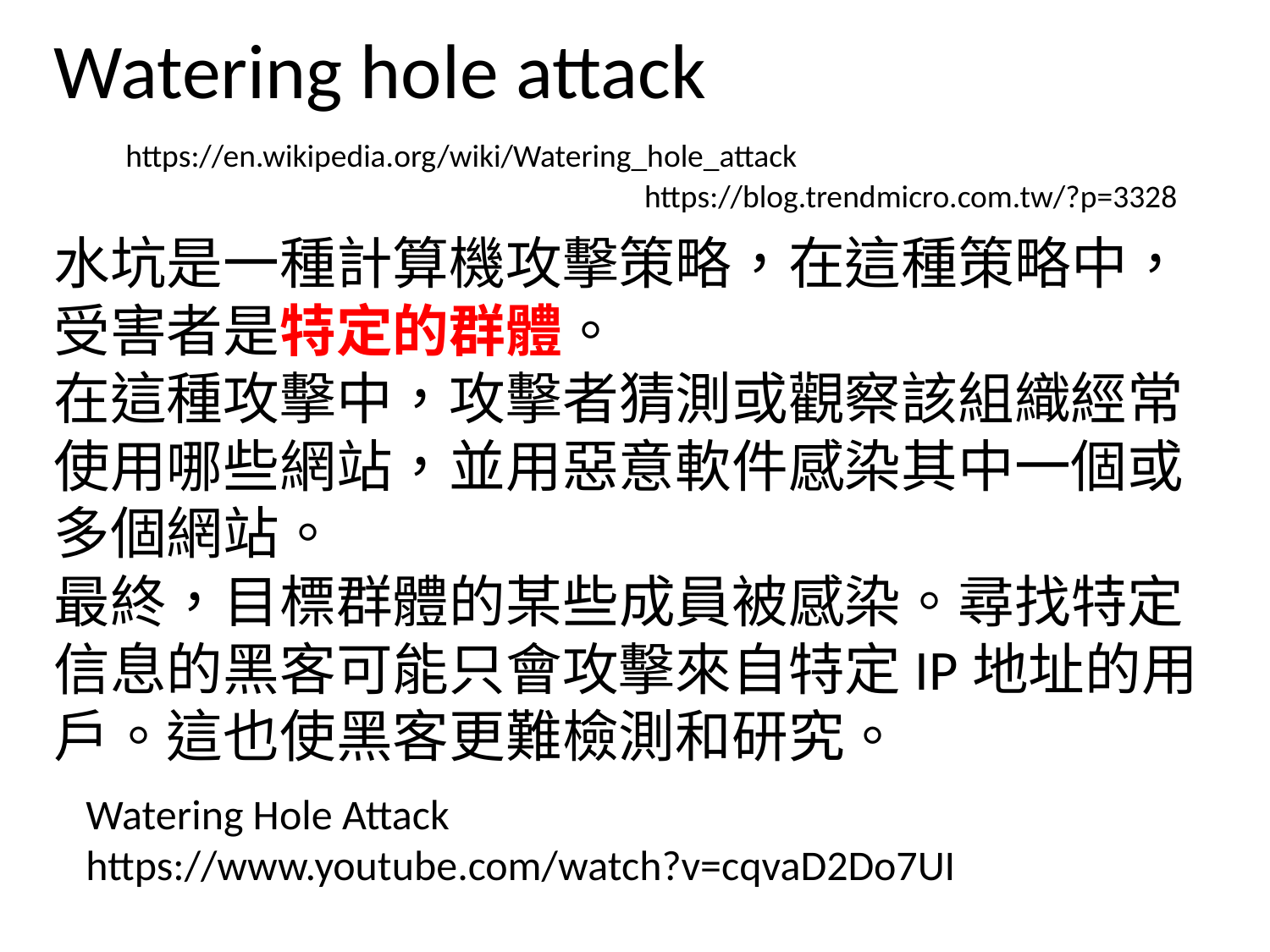

# Watering hole attack
https://en.wikipedia.org/wiki/Watering_hole_attack
https://blog.trendmicro.com.tw/?p=3328
水坑是一種計算機攻擊策略，在這種策略中，受害者是特定的群體。
在這種攻擊中，攻擊者猜測或觀察該組織經常使用哪些網站，並用惡意軟件感染其中一個或多個網站。
最終，目標群體的某些成員被感染。尋找特定信息的黑客可能只會攻擊來自特定IP地址的用戶。這也使黑客更難檢測和研究。
Watering Hole Attack
https://www.youtube.com/watch?v=cqvaD2Do7UI